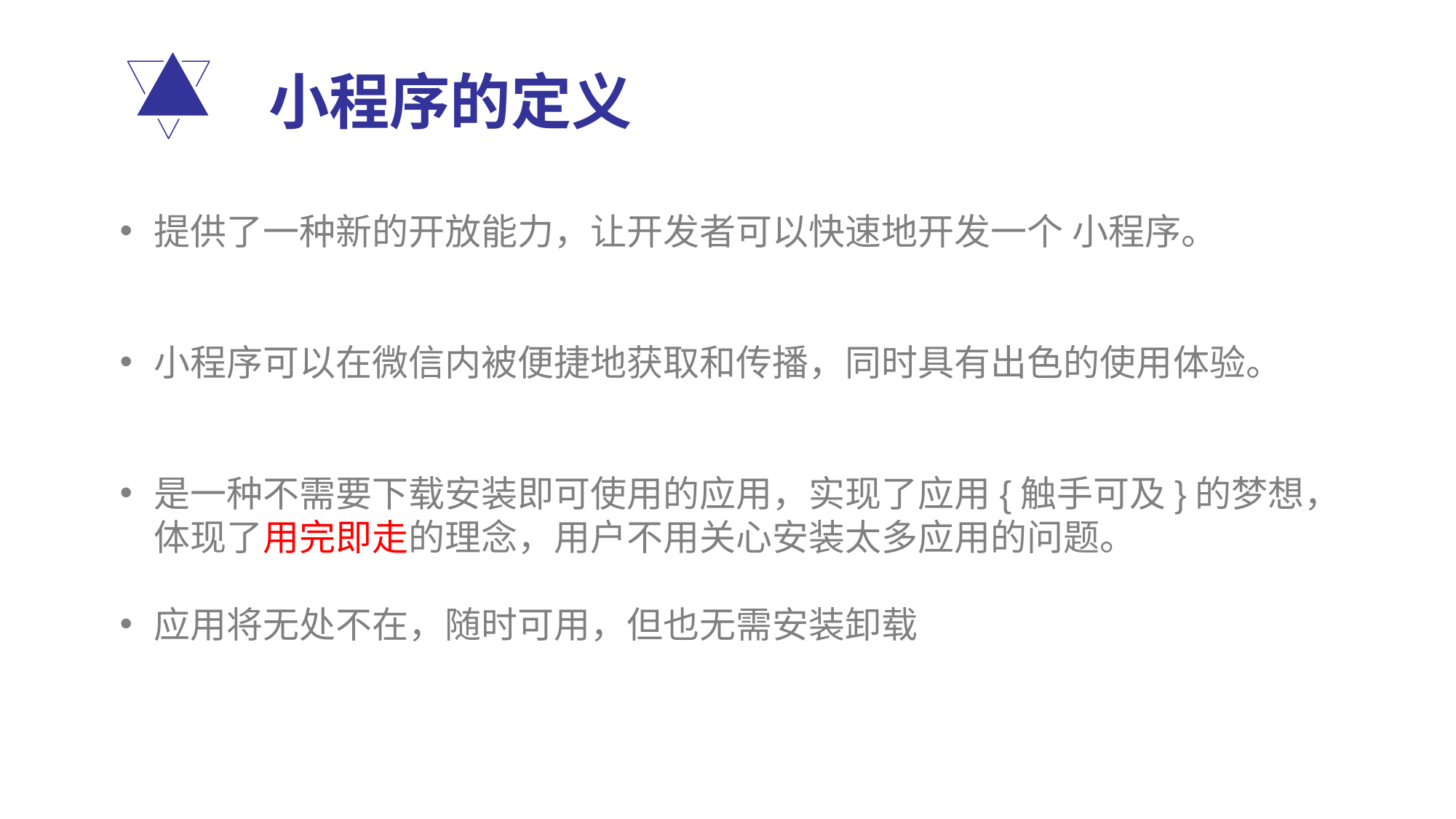

# 小程序的定义
提供了一种新的开放能力，让开发者可以快速地开发一个 小程序。

小程序可以在微信内被便捷地获取和传播，同时具有出色的使用体验。

是一种不需要下载安装即可使用的应用，实现了应用{触手可及}的梦想，体现了用完即走的理念，用户不用关心安装太多应用的问题。

应用将无处不在，随时可用，但也无需安装卸载